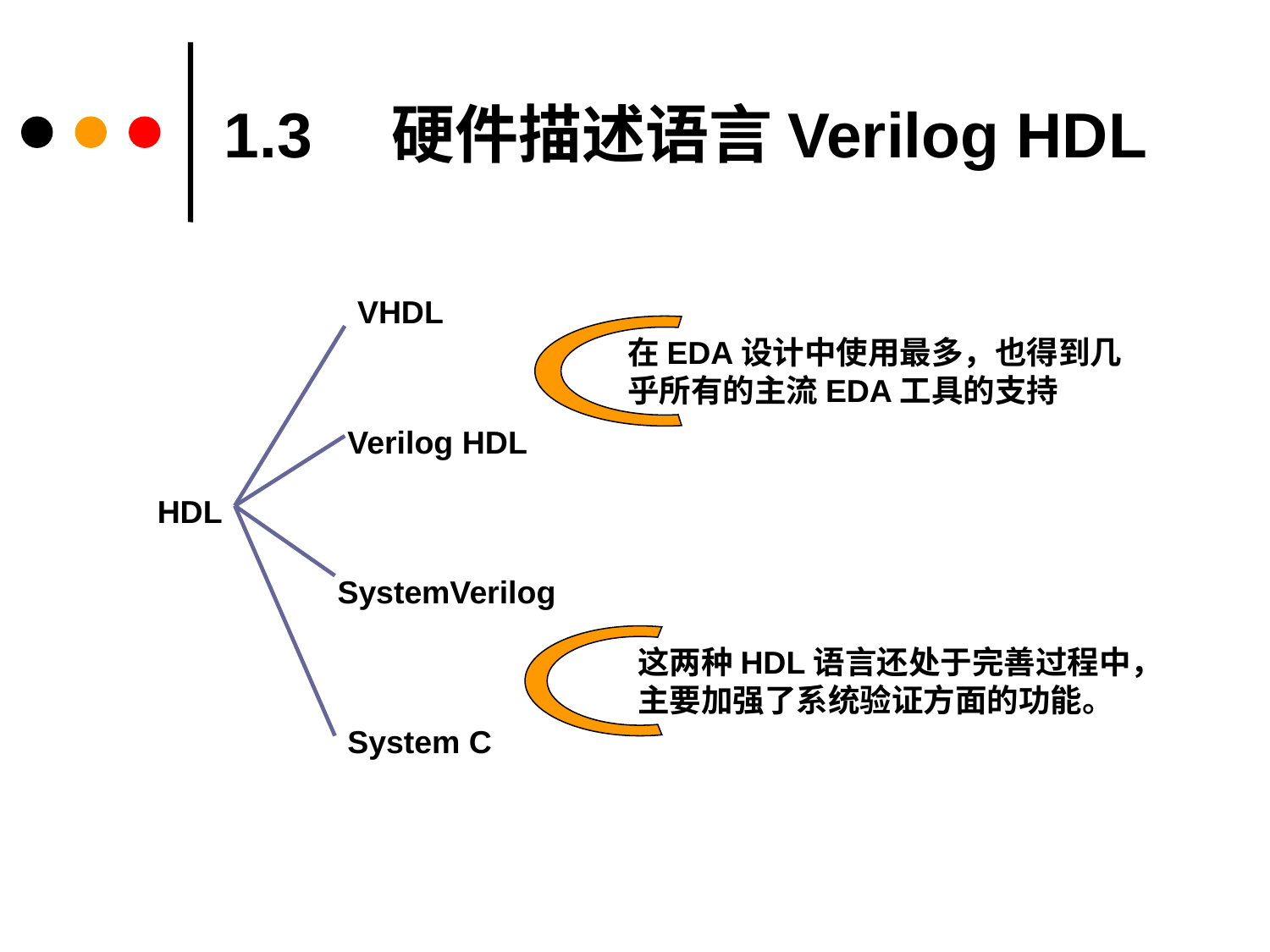

# 1.3　硬件描述语言Verilog HDL
VHDL

Verilog HDL

HDL

SystemVerilog
System C

在EDA设计中使用最多，也得到几乎所有的主流EDA工具的支持

这两种HDL语言还处于完善过程中，主要加强了系统验证方面的功能。